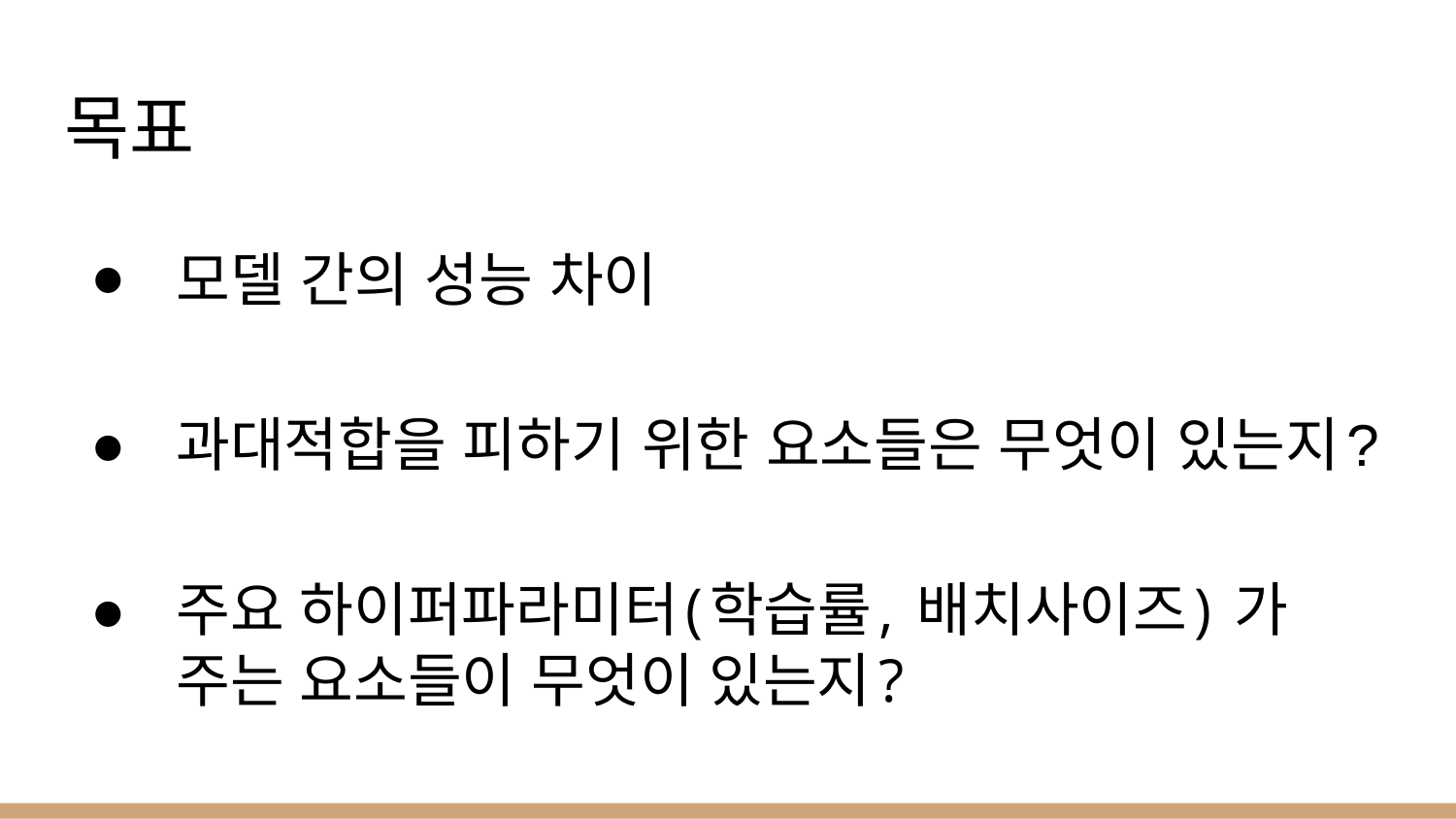

# 목표

모델 간의 성능 차이

과대적합을 피하기 위한 요소들은 무엇이 있는지?

주요 하이퍼파라미터(학습률, 배치사이즈) 가 주는 요소들이 무엇이 있는지?